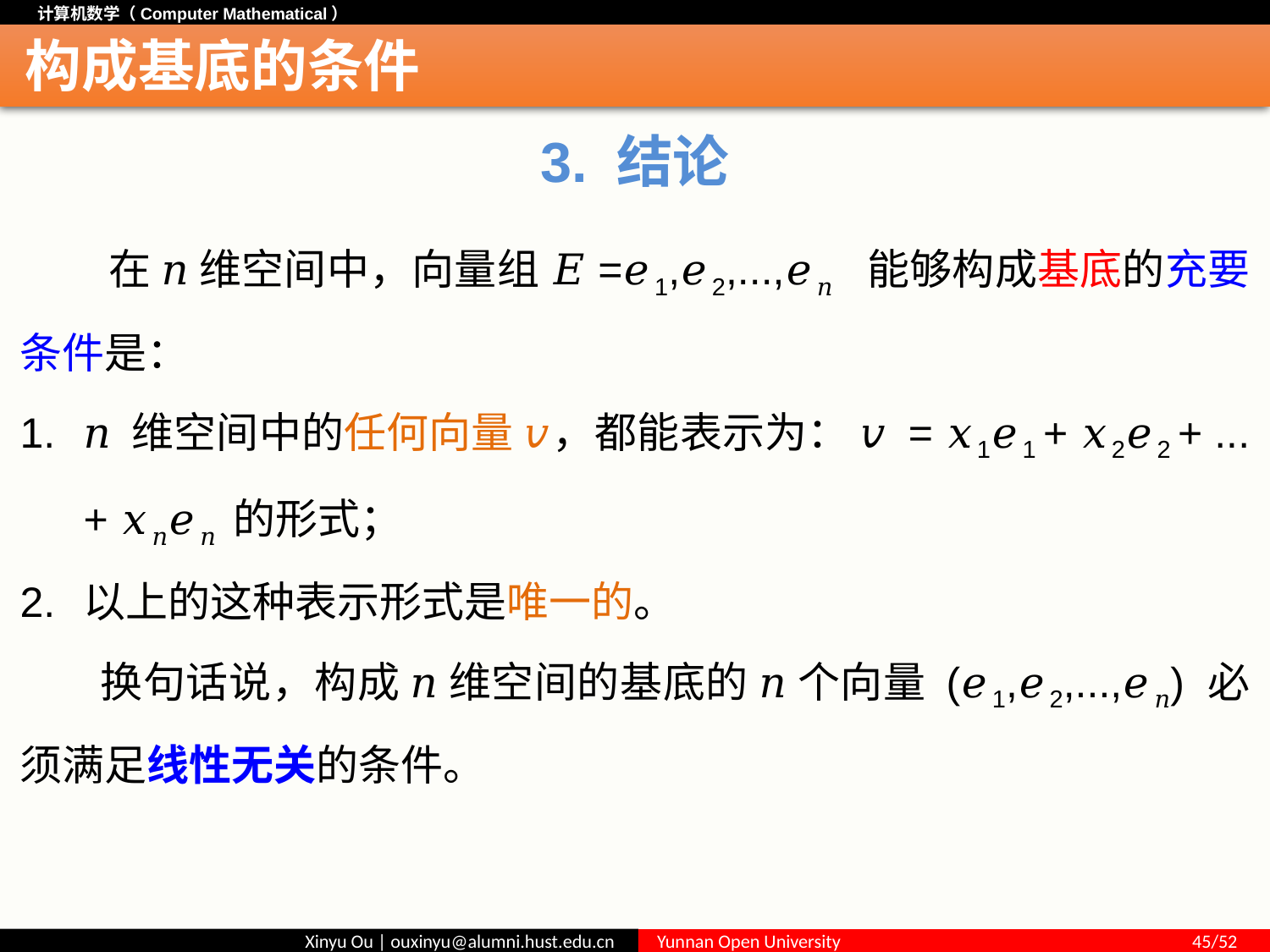

# 构成基底的条件
3. 结论
        在 𝑛 维空间中，向量组 𝐸=𝑒1,𝑒2,...,𝑒𝑛  能够构成基底的充要条件是：
𝑛 维空间中的任何向量 𝑣，都能表示为： 𝑣 = 𝑥1𝑒1 + 𝑥2𝑒2 + ... + 𝑥𝑛𝑒𝑛 的形式；
以上的这种表示形式是唯一的。
       换句话说，构成 𝑛 维空间的基底的 𝑛 个向量 (𝑒1,𝑒2,...,𝑒𝑛) 必须满足线性无关的条件。